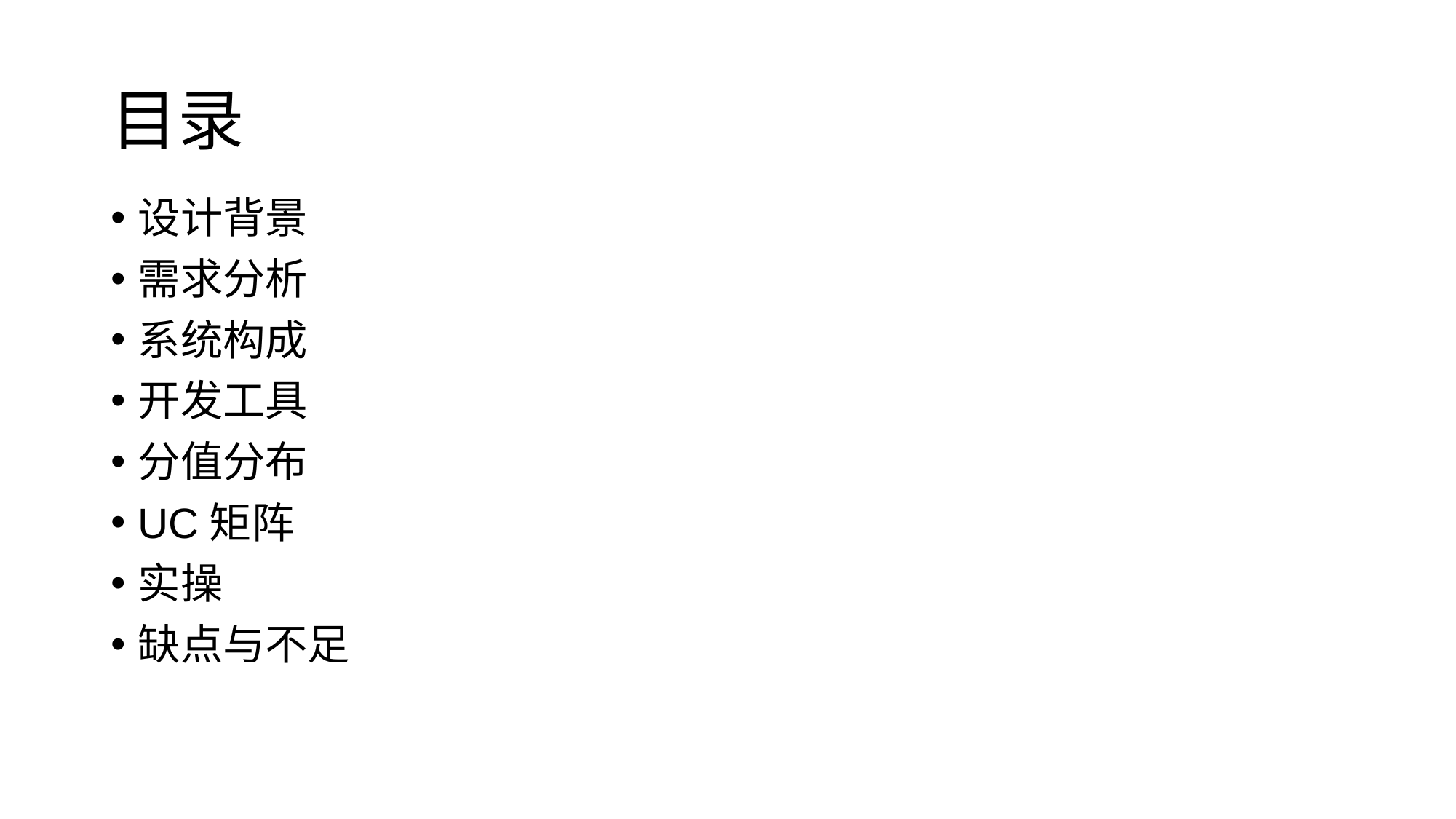

# 目录
设计背景
需求分析
系统构成
开发工具
分值分布
UC矩阵
实操
缺点与不足